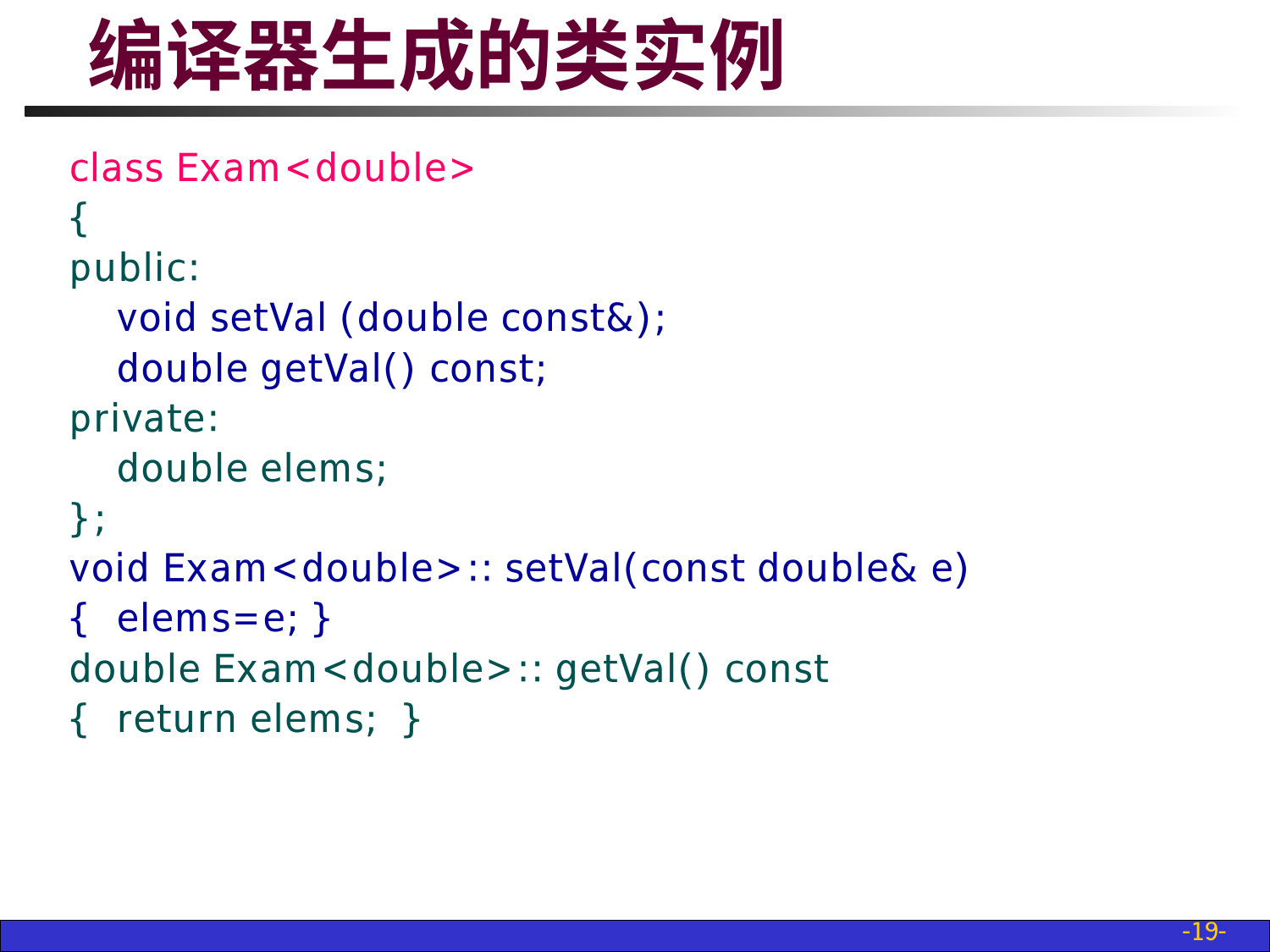

# 编译器生成的类实例
class Exam<double>
{
public:
	void setVal (double const&);
	double getVal() const;
private:
	double elems;
};
void Exam<double>:: setVal(const double& e)
{	elems=e; }
double Exam<double>:: getVal() const
{	return elems;  }
-19-